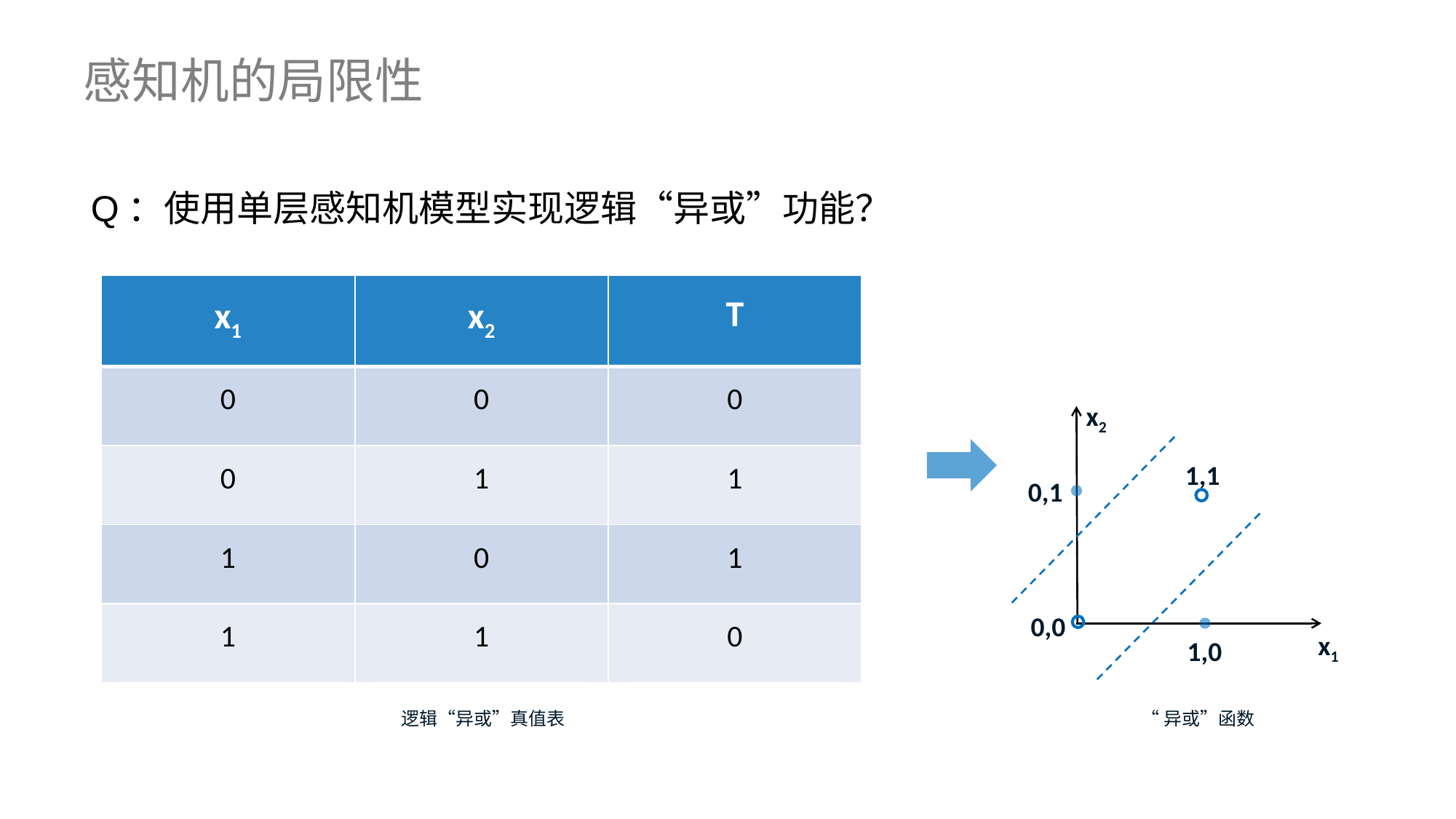

# 感知机的局限性
Q：使用单层感知机模型实现逻辑“异或”功能？
| x1 | x2 | T |
| --- | --- | --- |
| 0 | 0 | 0 |
| 0 | 1 | 1 |
| 1 | 0 | 1 |
| 1 | 1 | 0 |
x2
1,1
0,1

0,0
x1
1,0

“异或”函数

逻辑“异或”真值表